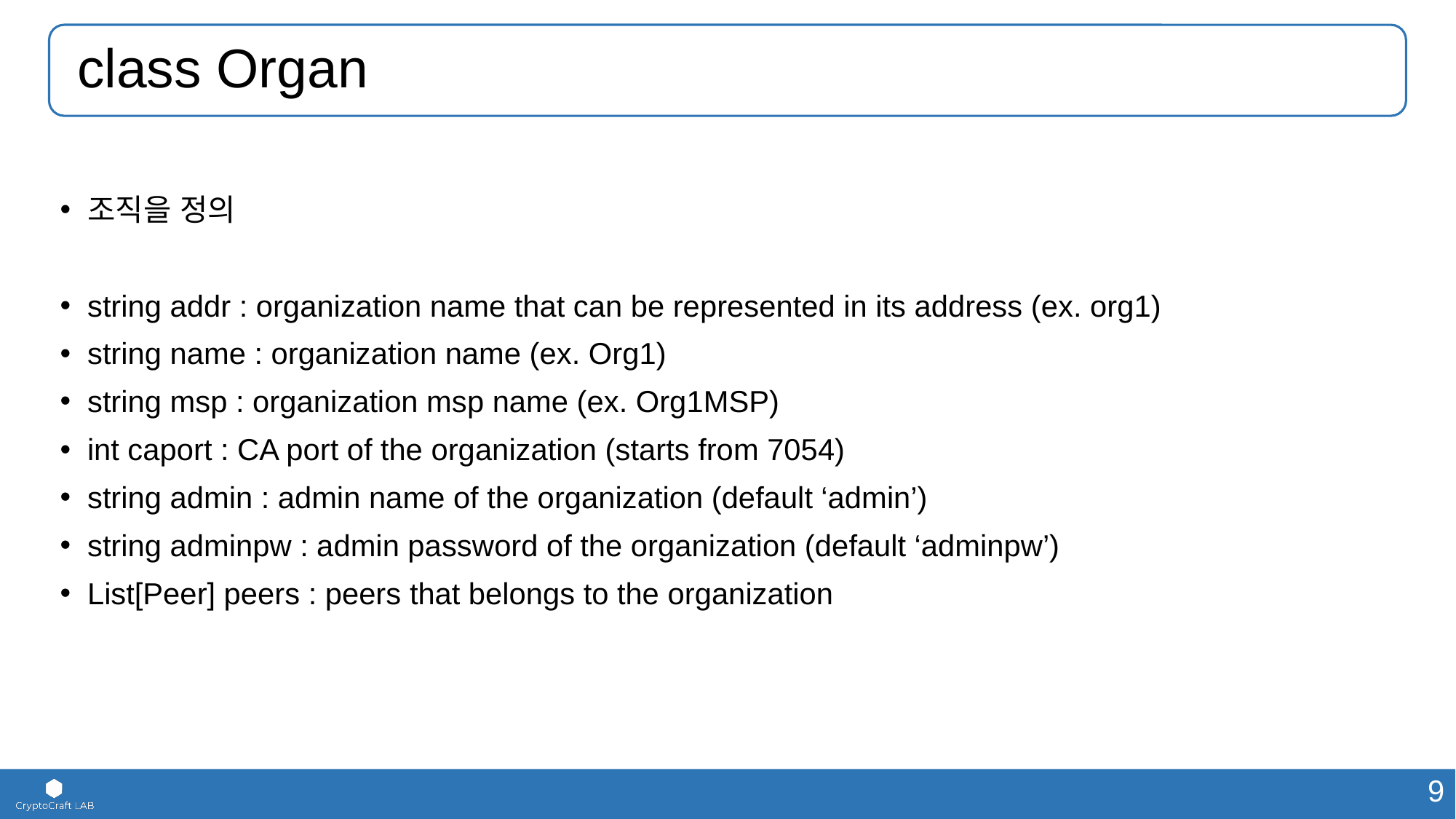

# class Organ

조직을 정의

string addr : organization name that can be represented in its address (ex. org1)
string name : organization name (ex. Org1)
string msp : organization msp name (ex. Org1MSP)
int caport : CA port of the organization (starts from 7054)
string admin : admin name of the organization (default ‘admin’)
string adminpw : admin password of the organization (default ‘adminpw’)
List[Peer] peers : peers that belongs to the organization